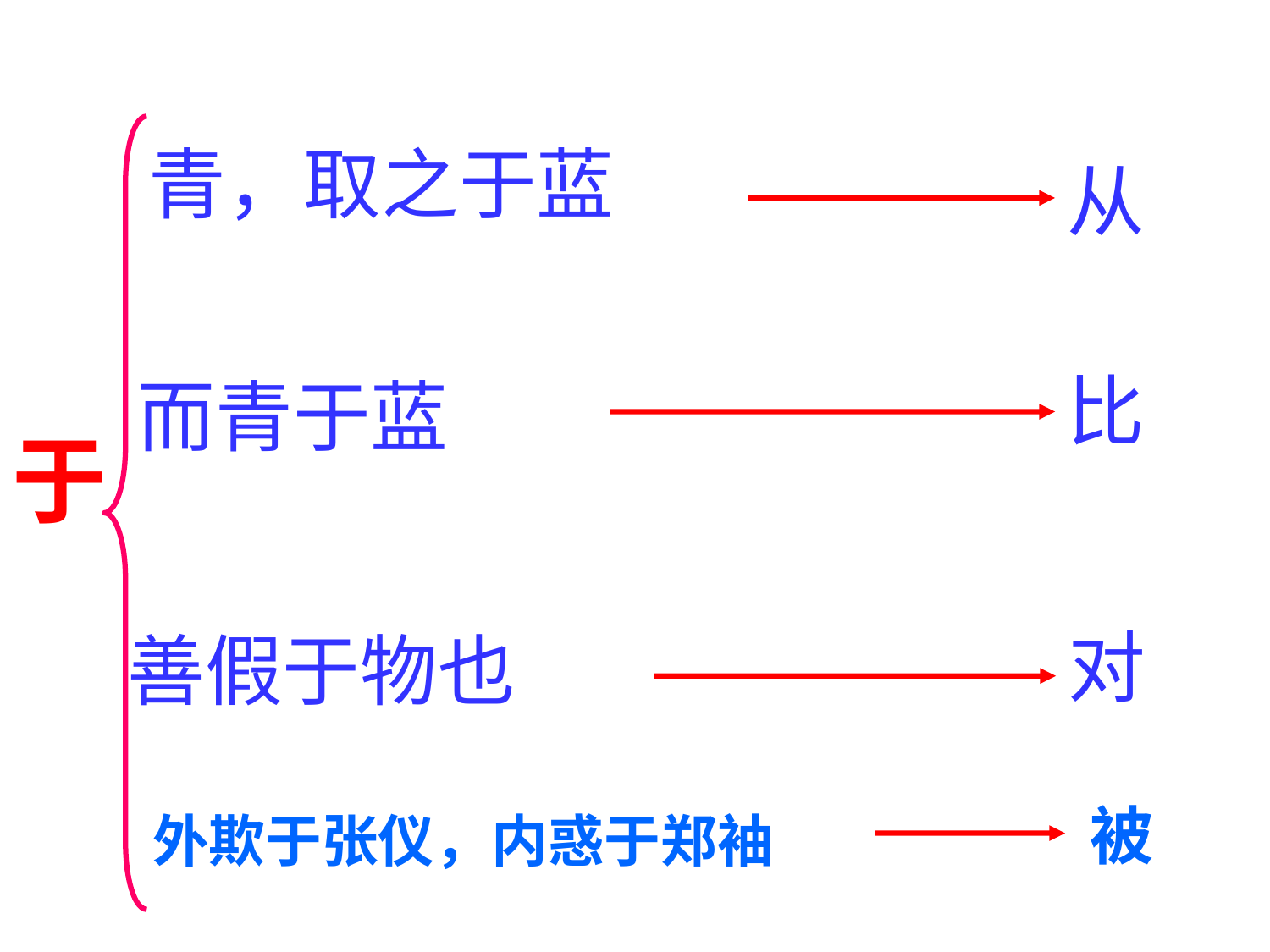

青，取之于蓝
而青于蓝
善假于物也
从

比

于
对

被
外欺于张仪，内惑于郑袖